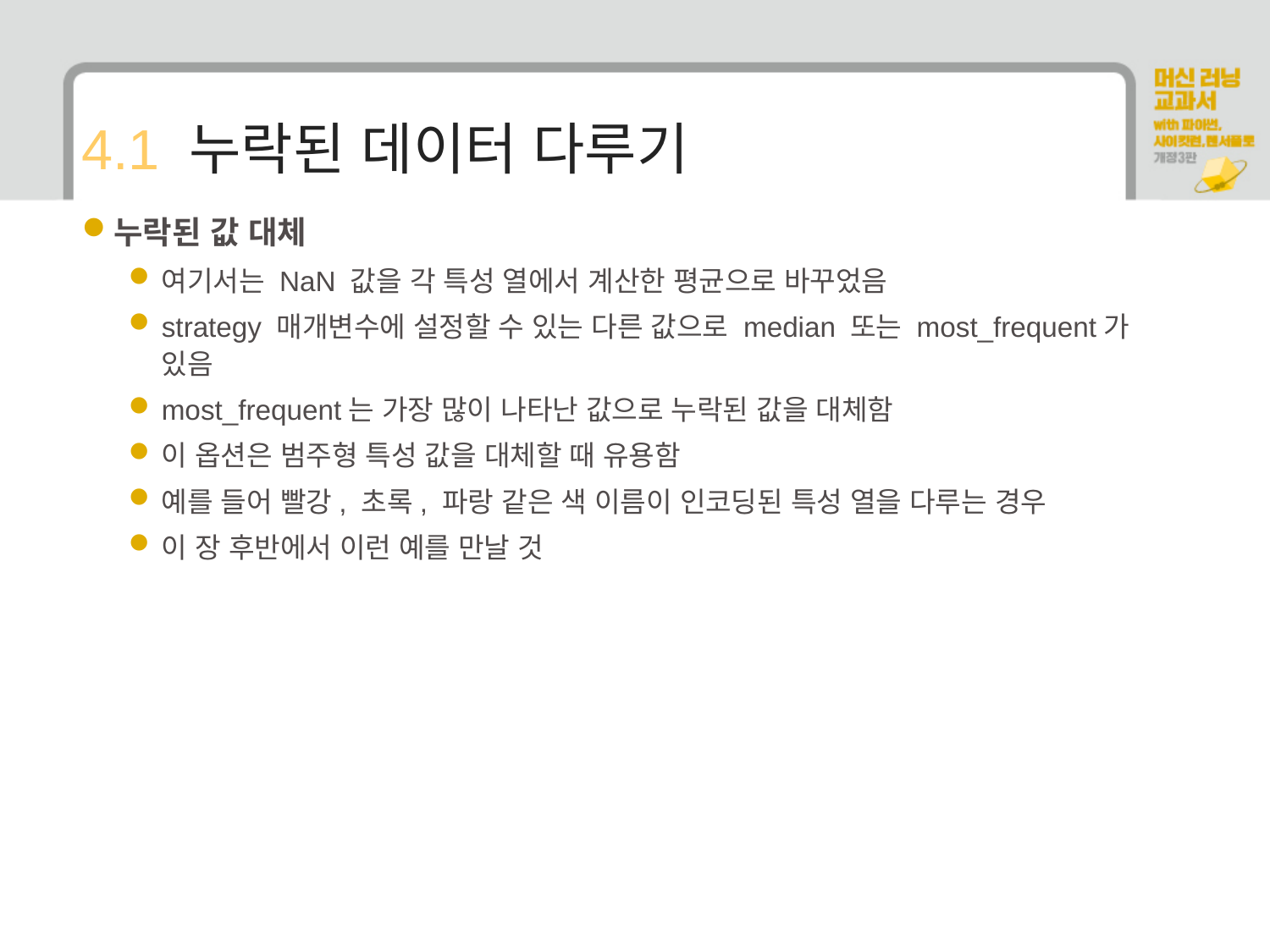

# 4.1 누락된 데이터 다루기
누락된 값 대체
여기서는 NaN 값을 각 특성 열에서 계산한 평균으로 바꾸었음
strategy 매개변수에 설정할 수 있는 다른 값으로 median 또는 most_frequent가 있음
most_frequent는 가장 많이 나타난 값으로 누락된 값을 대체함
이 옵션은 범주형 특성 값을 대체할 때 유용함
예를 들어 빨강, 초록, 파랑 같은 색 이름이 인코딩된 특성 열을 다루는 경우
이 장 후반에서 이런 예를 만날 것